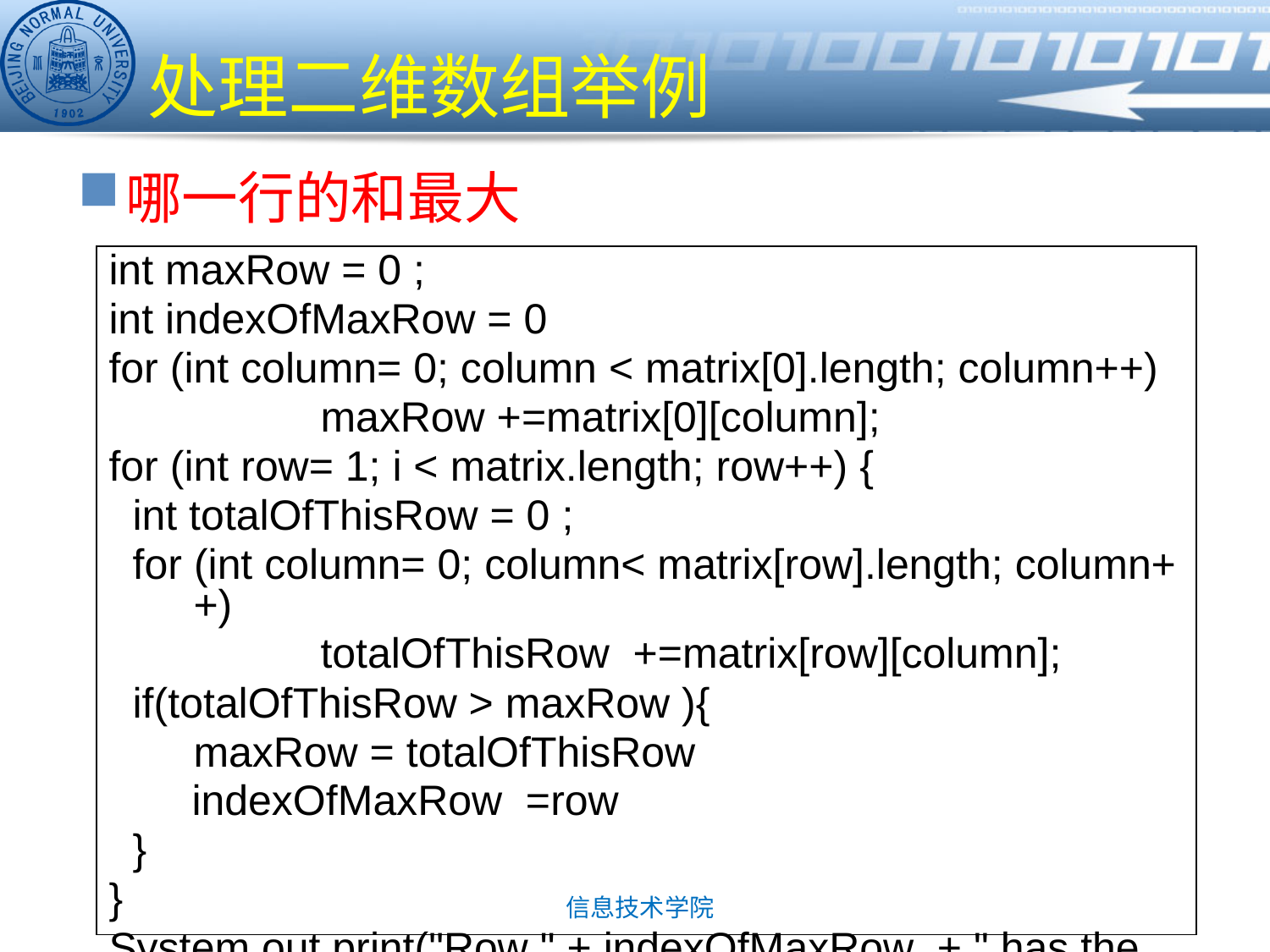

# 处理二维数组举例
哪一行的和最大
int maxRow = 0 ;
int indexOfMaxRow = 0
for (int column= 0; column < matrix[0].length; column++)
		maxRow +=matrix[0][column];
for (int row= 1; i < matrix.length; row++) {
  int totalOfThisRow = 0 ;
  for (int column= 0; column< matrix[row].length; column++)
		totalOfThisRow  +=matrix[row][column];
  if(totalOfThisRow > maxRow ){
	maxRow = totalOfThisRow
       indexOfMaxRow  =row
  }
}
System.out.print("Row " + indexOfMaxRow  + " has the maximun sun of  "+maxRow );

36